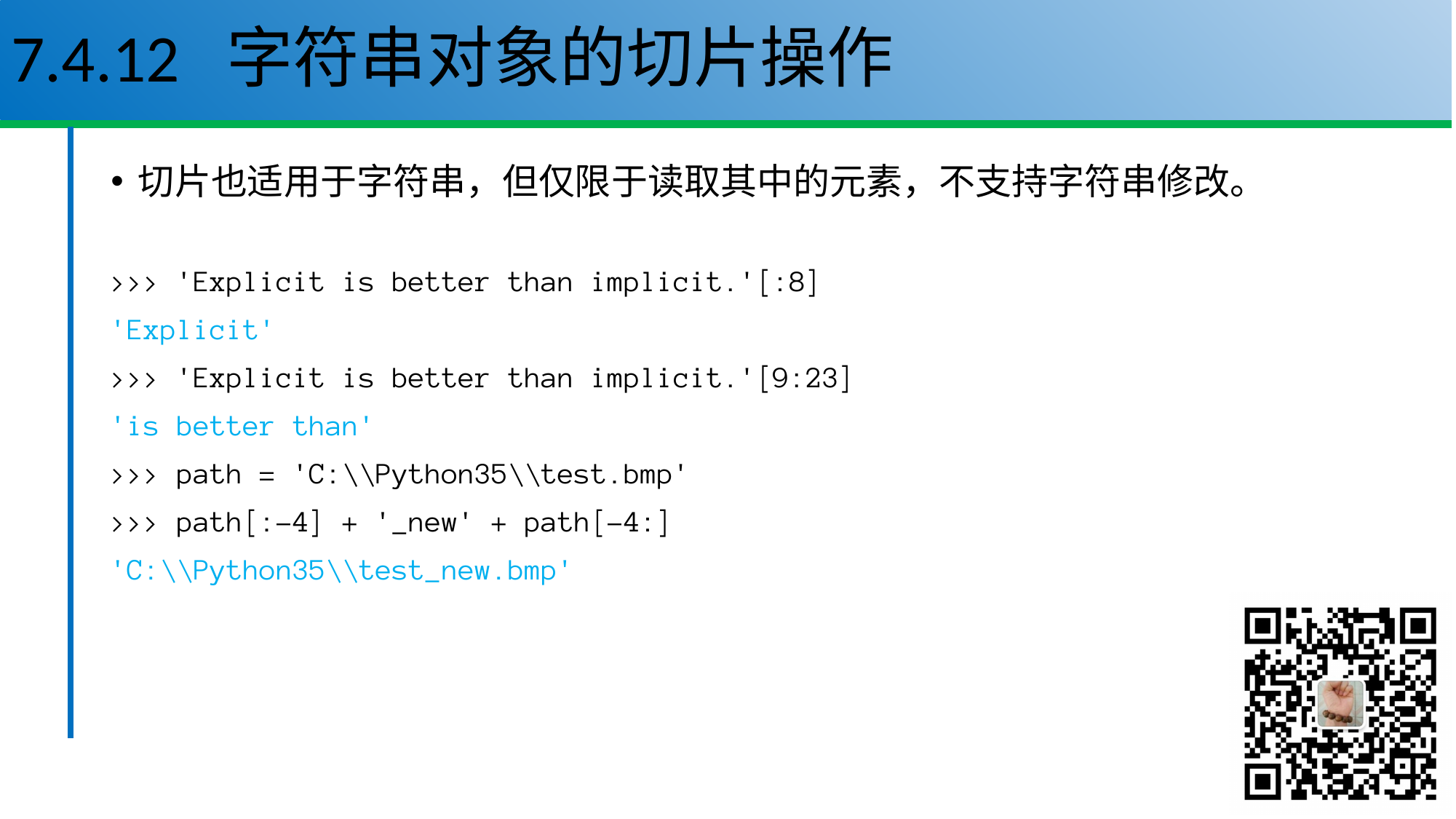

# 7.4.12  字符串对象的切片操作
切片也适用于字符串，但仅限于读取其中的元素，不支持字符串修改。

>>> 'Explicit is better than implicit.'[:8]
'Explicit'
>>> 'Explicit is better than implicit.'[9:23]
'is better than'
>>> path = 'C:\\Python35\\test.bmp'
>>> path[:-4] + '_new' + path[-4:]
'C:\\Python35\\test_new.bmp'
48